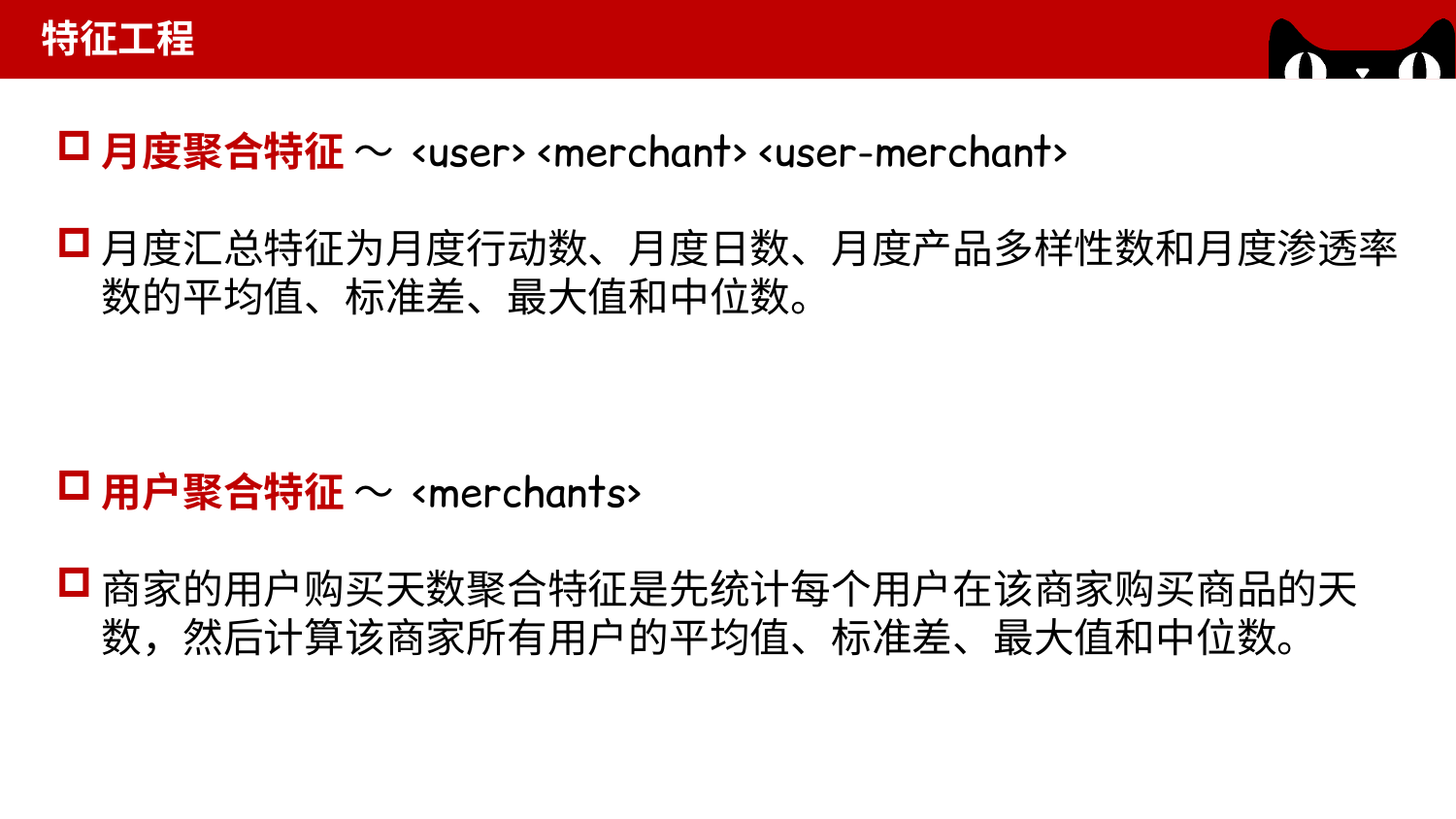

特征工程
月度聚合特征 ～ <user> <merchant> <user-merchant>

月度汇总特征为月度行动数、月度日数、月度产品多样性数和月度渗透率数的平均值、标准差、最大值和中位数。

用户聚合特征 ～ <merchants>

商家的用户购买天数聚合特征是先统计每个用户在该商家购买商品的天数，然后计算该商家所有用户的平均值、标准差、最大值和中位数。